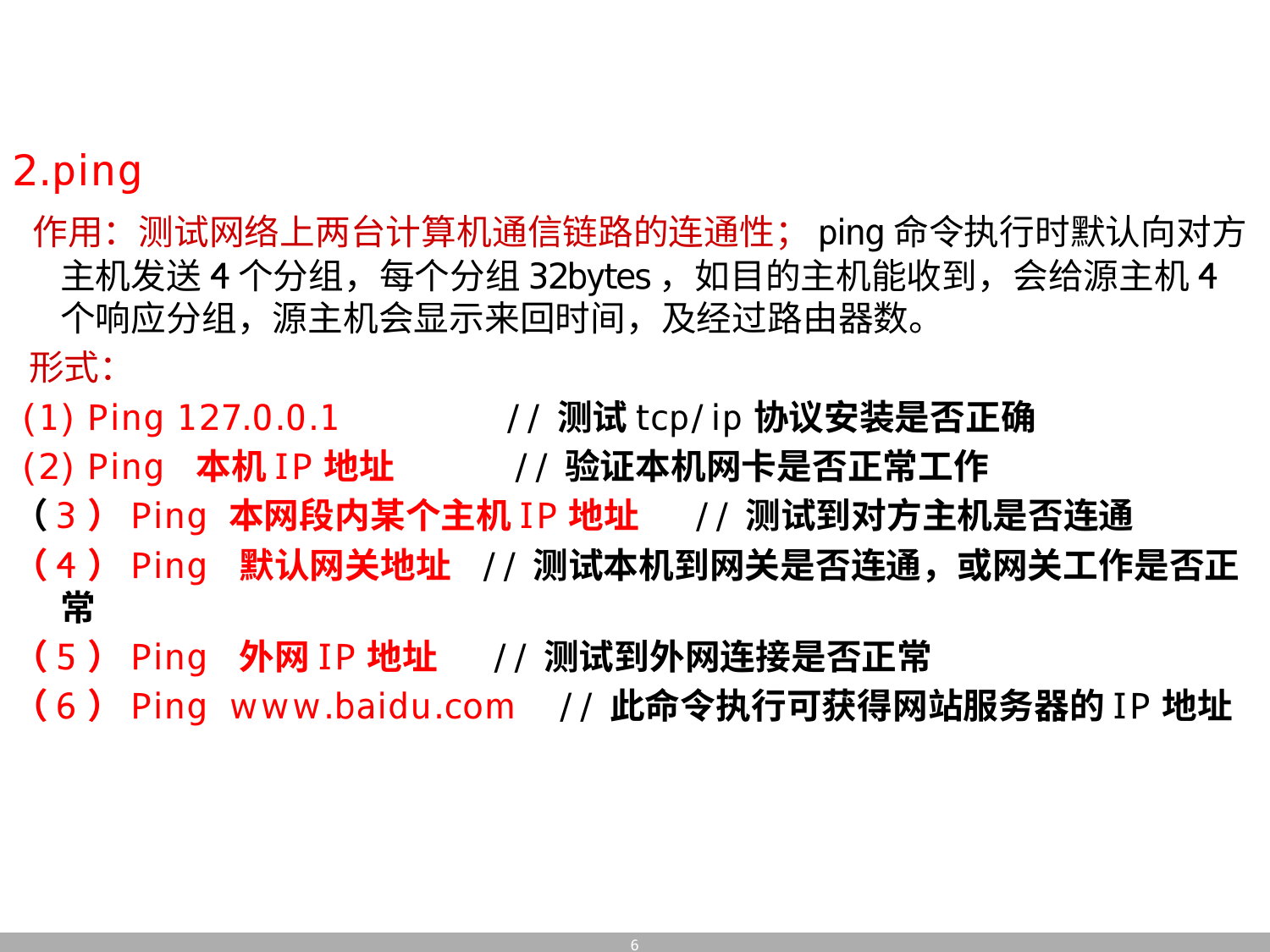

2.ping
 作用：测试网络上两台计算机通信链路的连通性；ping命令执行时默认向对方主机发送4个分组，每个分组32bytes，如目的主机能收到，会给源主机4个响应分组，源主机会显示来回时间，及经过路由器数。
 形式：
 (1) Ping 127.0.0.1                //测试tcp/ip协议安装是否正确
 (2) Ping  本机IP地址              //验证本机网卡是否正常工作
（3）Ping 本网段内某个主机IP地址      //测试到对方主机是否连通
（4）Ping  默认网关地址   //测试本机到网关是否连通，或网关工作是否正常
（5）Ping  外网IP地址      //测试到外网连接是否正常
（6）Ping  www.baidu.com    //此命令执行可获得网站服务器的IP地址